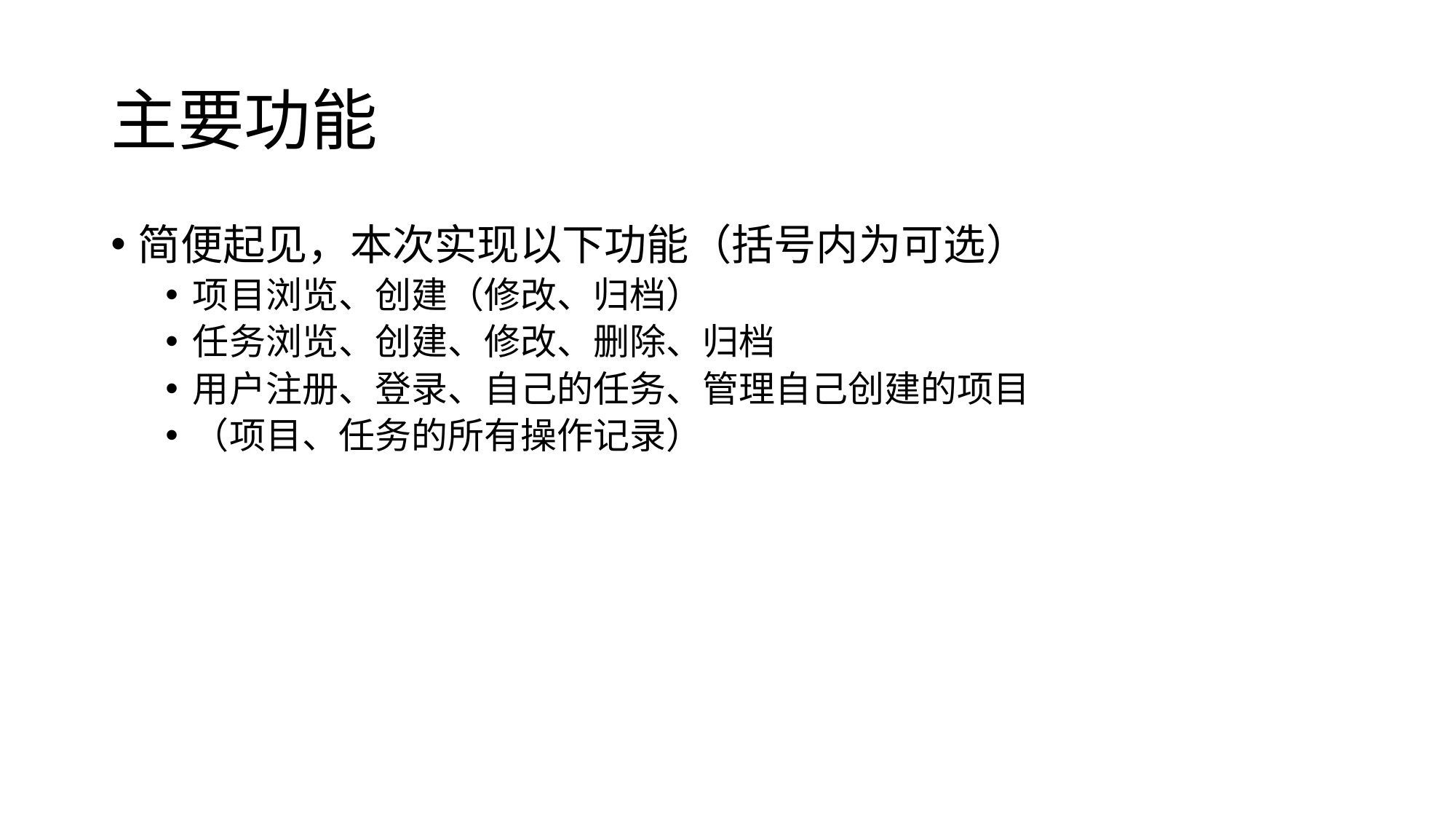

# 主要功能
简便起见，本次实现以下功能（括号内为可选）
项目浏览、创建（修改、归档）
任务浏览、创建、修改、删除、归档
用户注册、登录、自己的任务、管理自己创建的项目
（项目、任务的所有操作记录）